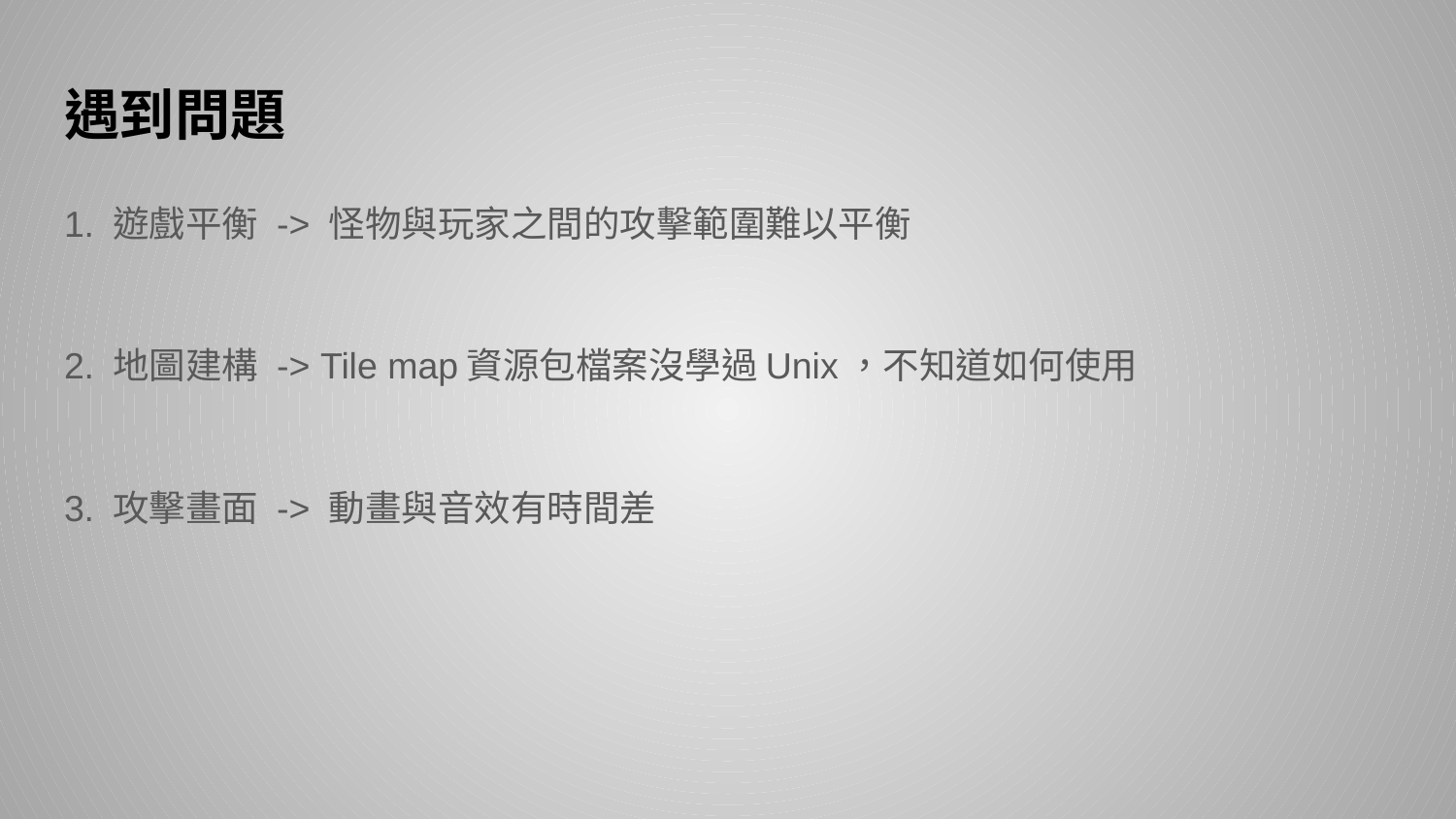

# 遇到問題
1. 遊戲平衡 -> 怪物與玩家之間的攻擊範圍難以平衡

2. 地圖建構 -> Tile map資源包檔案沒學過Unix，不知道如何使用

3. 攻擊畫面 -> 動畫與音效有時間差